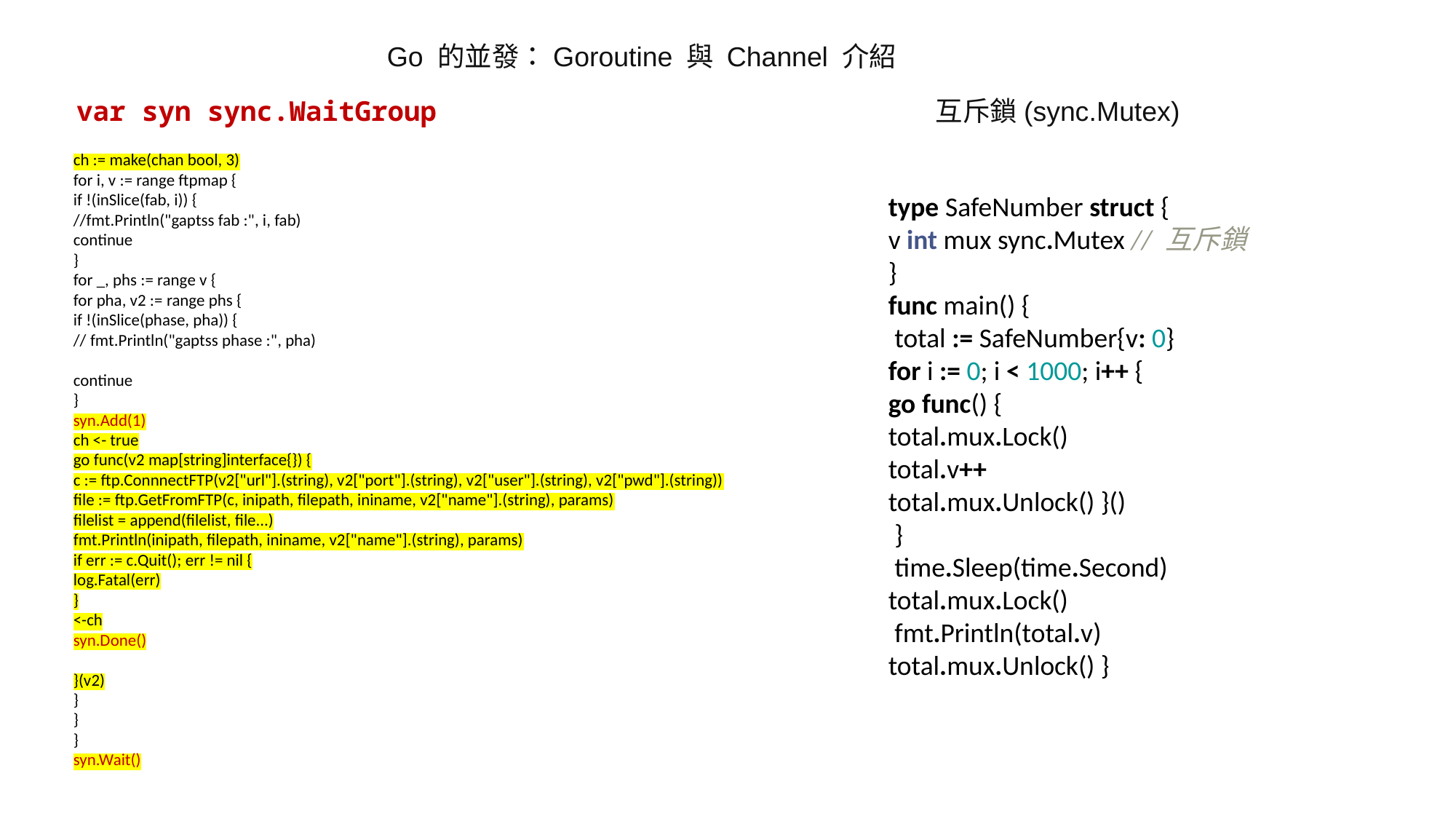

Go 的並發：Goroutine 與 Channel 介紹

var syn sync.WaitGroup
互斥鎖(sync.Mutex)

ch := make(chan bool, 3)
for i, v := range ftpmap {
if !(inSlice(fab, i)) {
//fmt.Println("gaptss fab :", i, fab)
continue
}
for _, phs := range v {
for pha, v2 := range phs {
if !(inSlice(phase, pha)) {
// fmt.Println("gaptss phase :", pha)
continue
}
syn.Add(1)
ch <- true
go func(v2 map[string]interface{}) {
c := ftp.ConnnectFTP(v2["url"].(string), v2["port"].(string), v2["user"].(string), v2["pwd"].(string))
file := ftp.GetFromFTP(c, inipath, filepath, ininame, v2["name"].(string), params)
filelist = append(filelist, file...)
fmt.Println(inipath, filepath, ininame, v2["name"].(string), params)
if err := c.Quit(); err != nil {
log.Fatal(err)
}
<-ch
syn.Done()

}(v2)
}
}
}
syn.Wait()
type SafeNumber struct {
v int mux sync.Mutex // 互斥鎖
}
func main() {
 total := SafeNumber{v: 0}
for i := 0; i < 1000; i++ {
go func() {
total.mux.Lock()
total.v++
total.mux.Unlock() }()
 }
 time.Sleep(time.Second)
total.mux.Lock()
 fmt.Println(total.v)
total.mux.Unlock() }